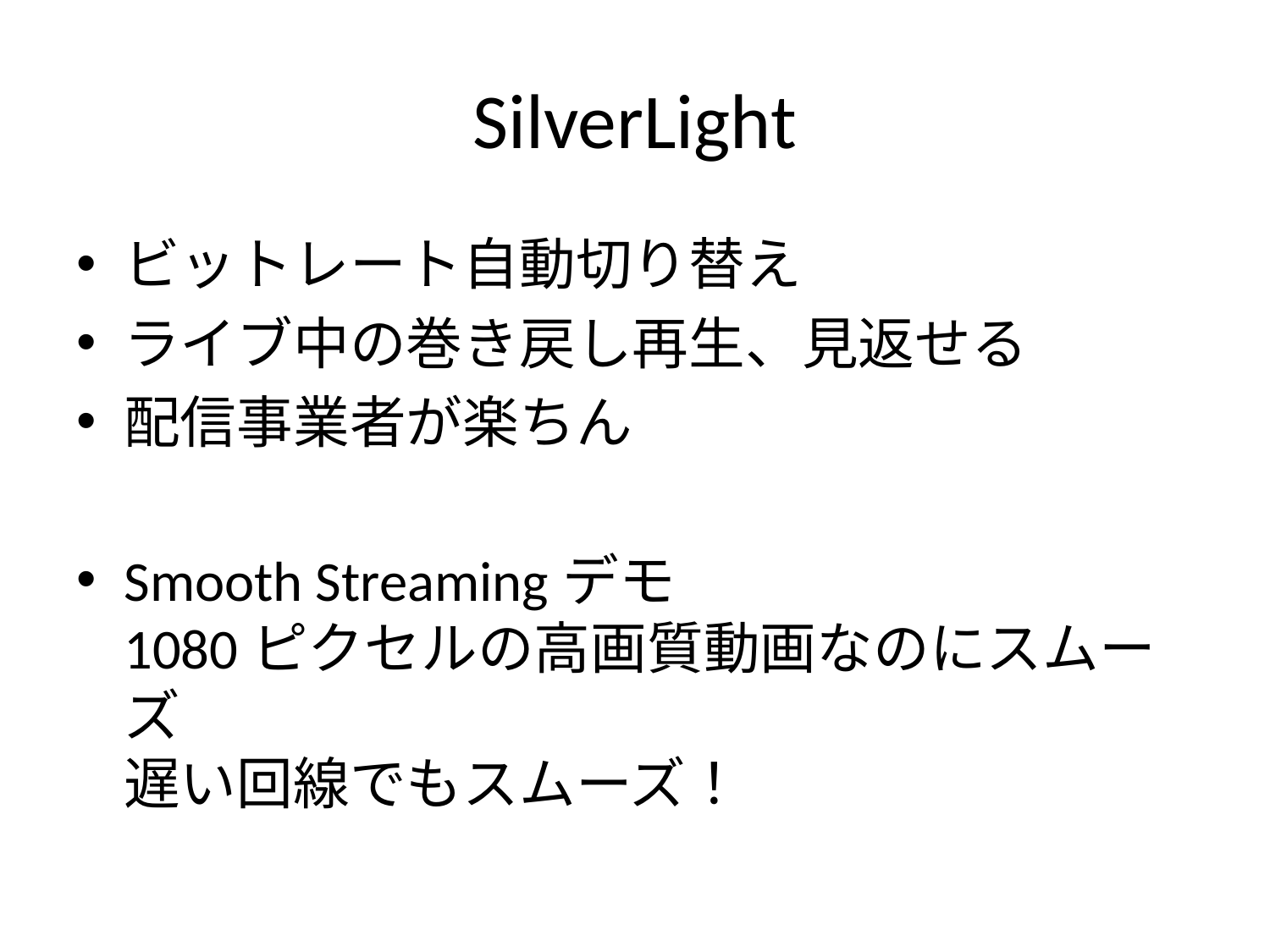

# SilverLight
ビットレート自動切り替え
ライブ中の巻き戻し再生、見返せる
配信事業者が楽ちん

Smooth Streamingデモ
1080ピクセルの高画質動画なのにスムーズ
遅い回線でもスムーズ！